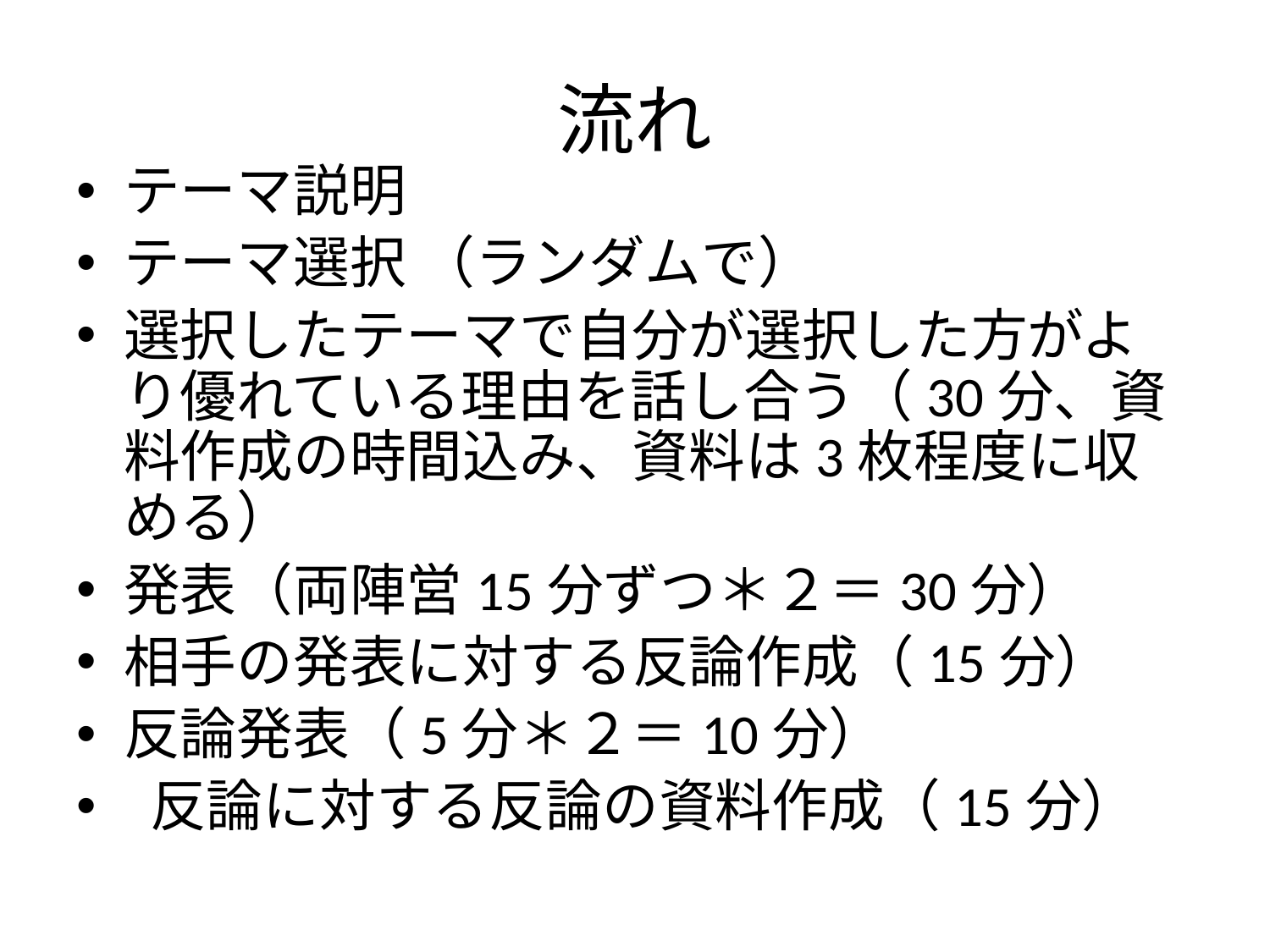

# 流れ
テーマ説明
テーマ選択 （ランダムで）
選択したテーマで自分が選択した方がより優れている理由を話し合う（30分、資料作成の時間込み、資料は3枚程度に収める）
発表（両陣営15分ずつ＊２＝30分）
相手の発表に対する反論作成（15分）
反論発表（5分＊２＝10分）
 反論に対する反論の資料作成（15分）